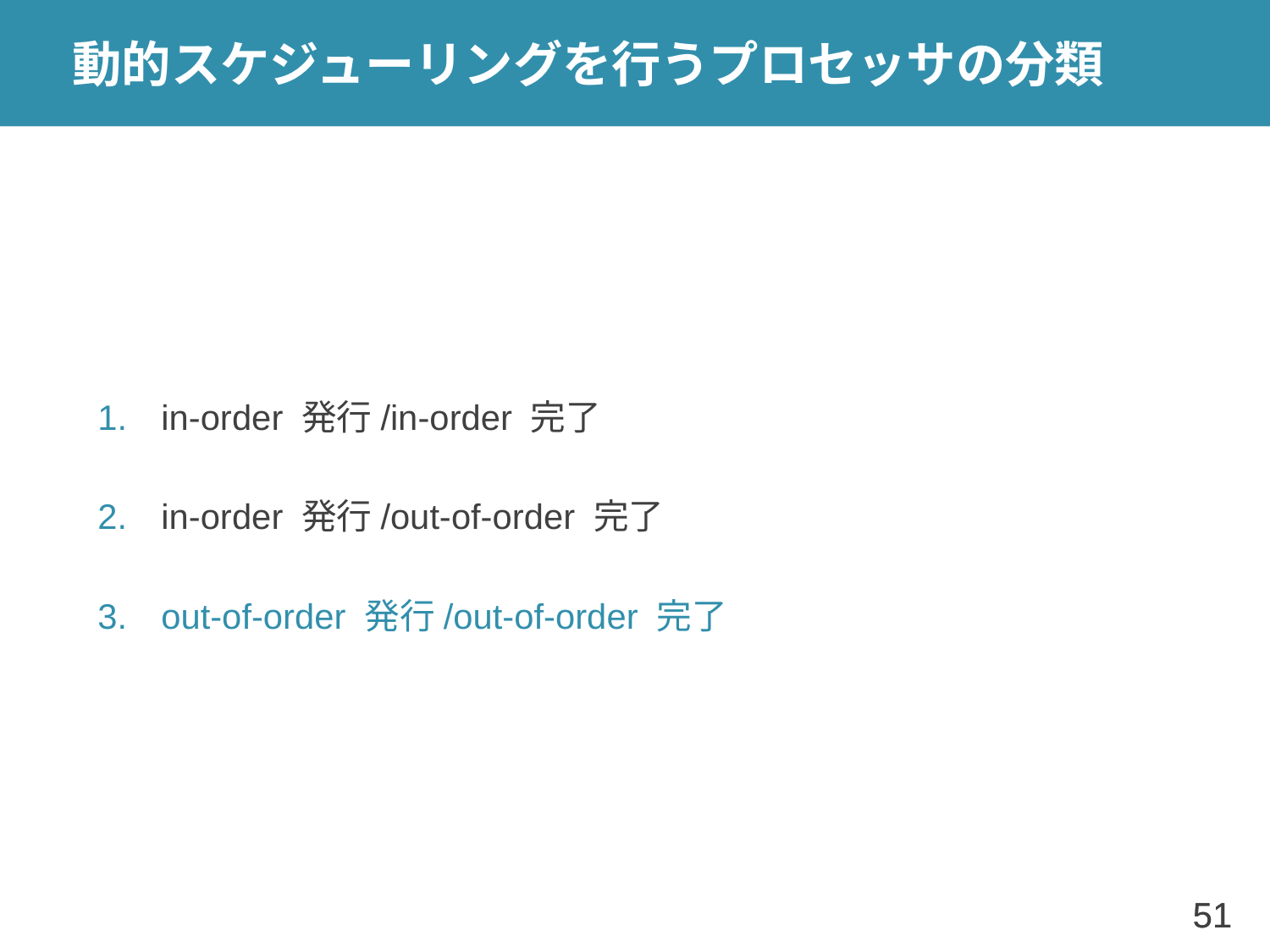

# 動的スケジューリングを行うプロセッサの分類
in-order 発行/in-order 完了
in-order 発行/out-of-order 完了
out-of-order 発行/out-of-order 完了